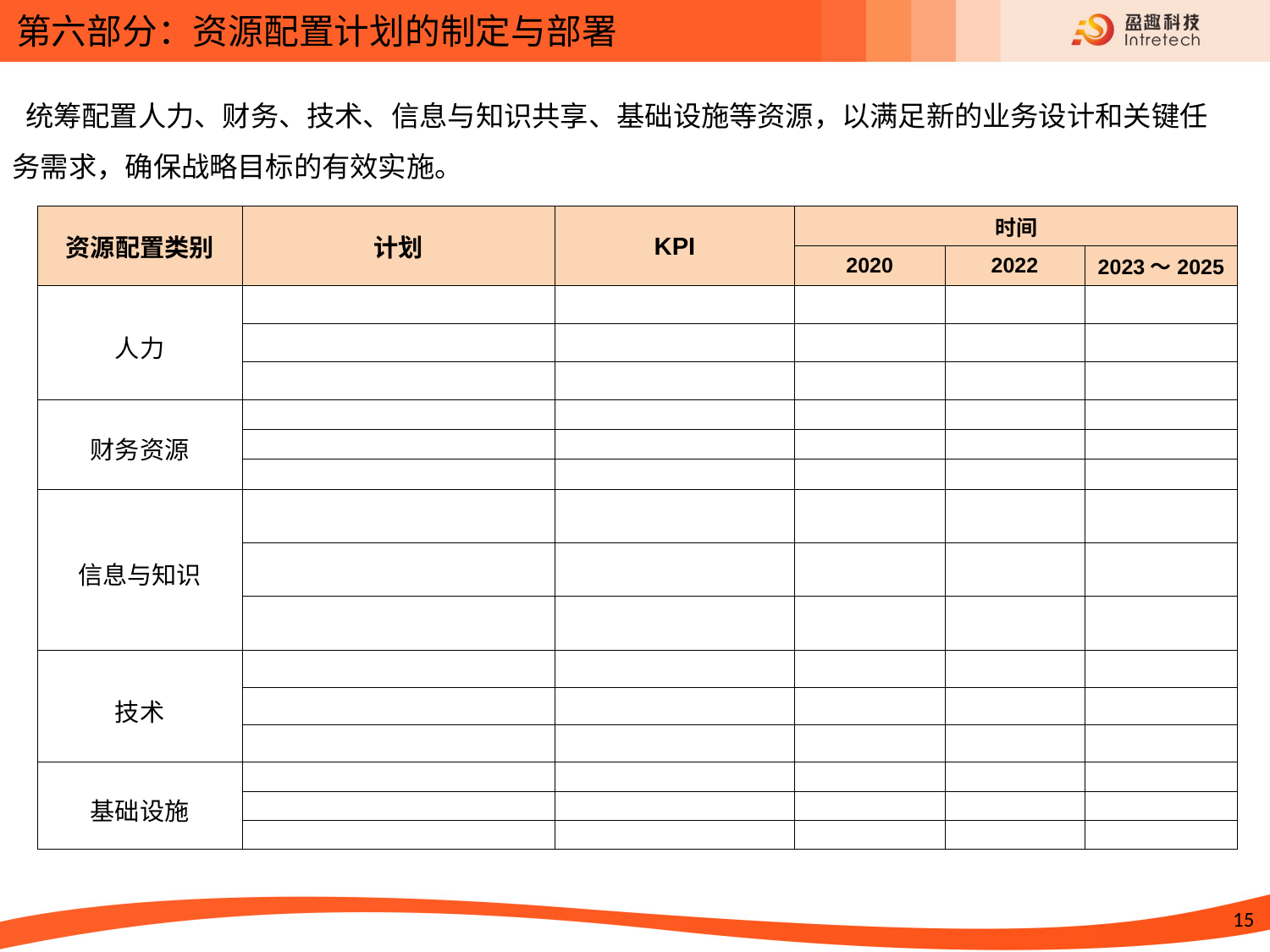

第六部分：资源配置计划的制定与部署
 统筹配置人力、财务、技术、信息与知识共享、基础设施等资源，以满足新的业务设计和关键任务需求，确保战略目标的有效实施。
| 资源配置类别 | 计划 | KPI | 时间 |  |  |
| --- | --- | --- | --- | --- | --- |
|  |  |  | 2020 | 2022 | 2023～2025 |
| 人力 |  |  |  |  |  |
|  |  |  |  |  |  |
|  |  |  |  |  |  |
| 财务资源 |  |  |  |  |  |
|  |  |  |  |  |  |
|  |  |  |  |  |  |
| 信息与知识 |  |  |  |  |  |
|  |  |  |  |  |  |
|  |  |  |  |  |  |
| 技术 |  |  |  |  |  |
|  |  |  |  |  |  |
|  |  |  |  |  |  |
| 基础设施 |  |  |  |  |  |
|  |  |  |  |  |  |
|  |  |  |  |  |  |